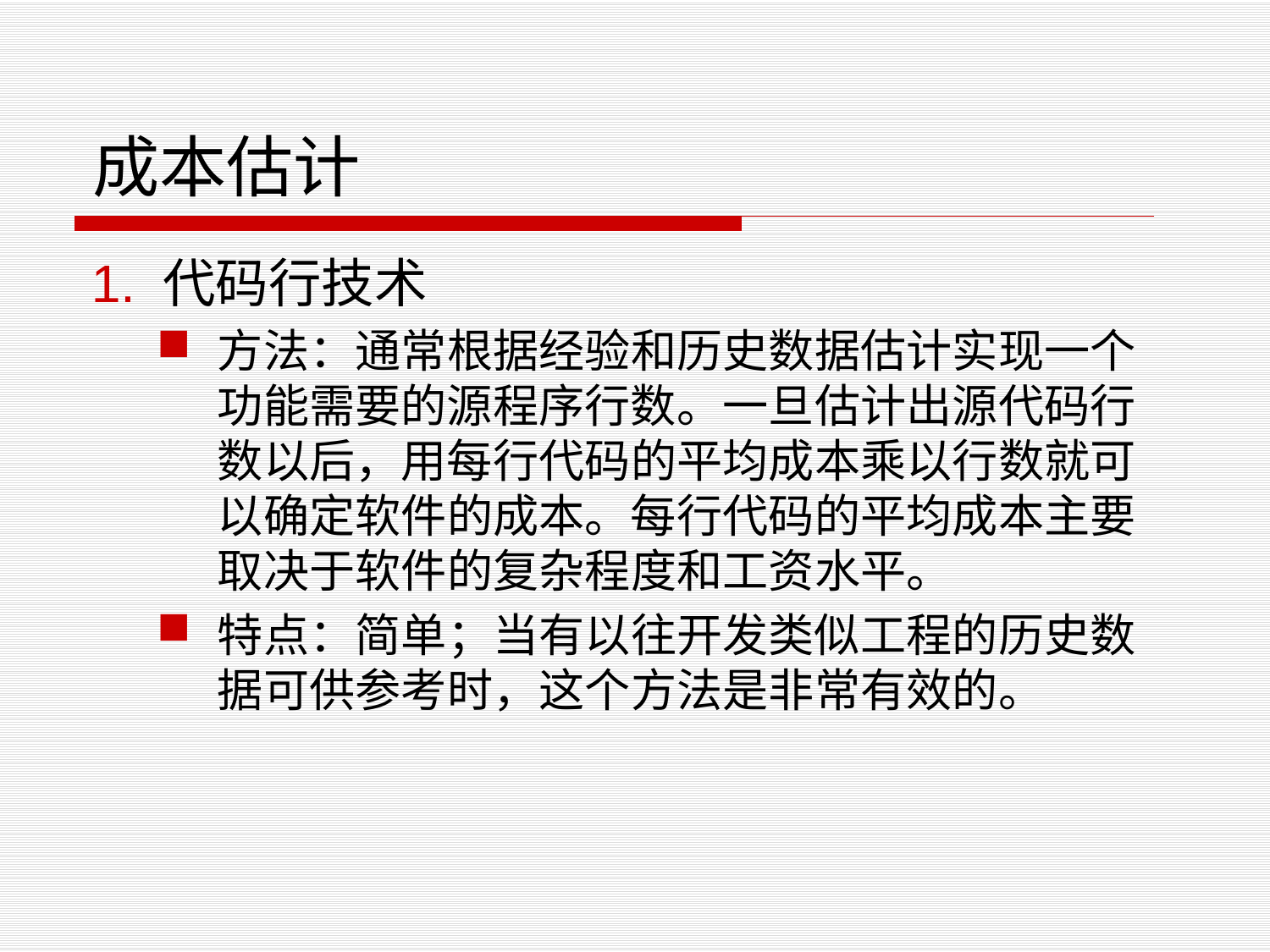

# 成本估计
代码行技术
方法：通常根据经验和历史数据估计实现一个功能需要的源程序行数。一旦估计出源代码行数以后，用每行代码的平均成本乘以行数就可以确定软件的成本。每行代码的平均成本主要取决于软件的复杂程度和工资水平。
特点：简单；当有以往开发类似工程的历史数据可供参考时，这个方法是非常有效的。